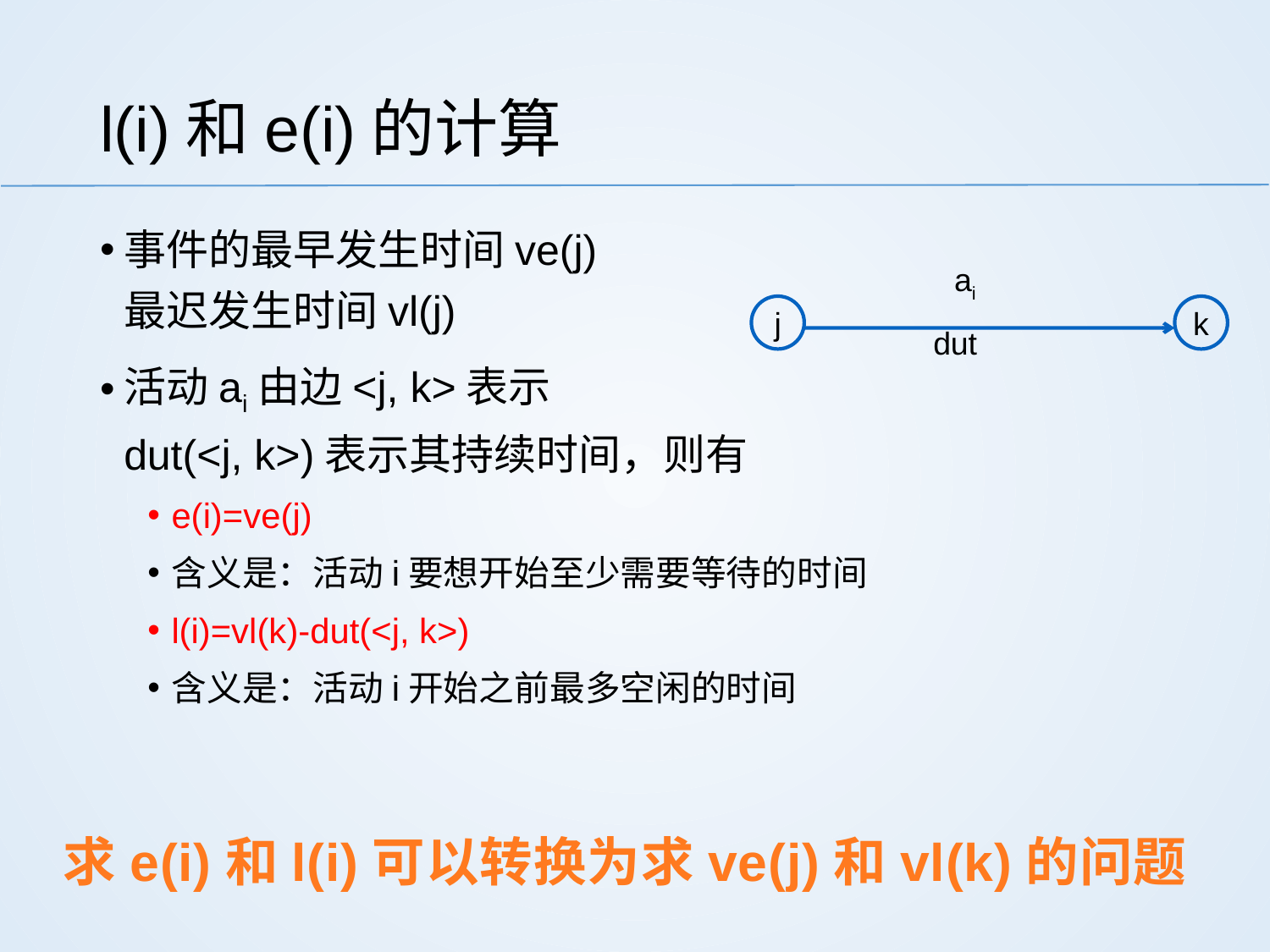

# l(i)和e(i)的计算
事件的最早发生时间ve(j)
最迟发生时间vl(j)
活动ai由边<j, k>表示
dut(<j, k>)表示其持续时间，则有
e(i)=ve(j)
含义是：活动i要想开始至少需要等待的时间
l(i)=vl(k)-dut(<j, k>)
含义是：活动i开始之前最多空闲的时间
ai
j
k
dut

求e(i)和l(i)可以转换为求ve(j)和vl(k)的问题
28